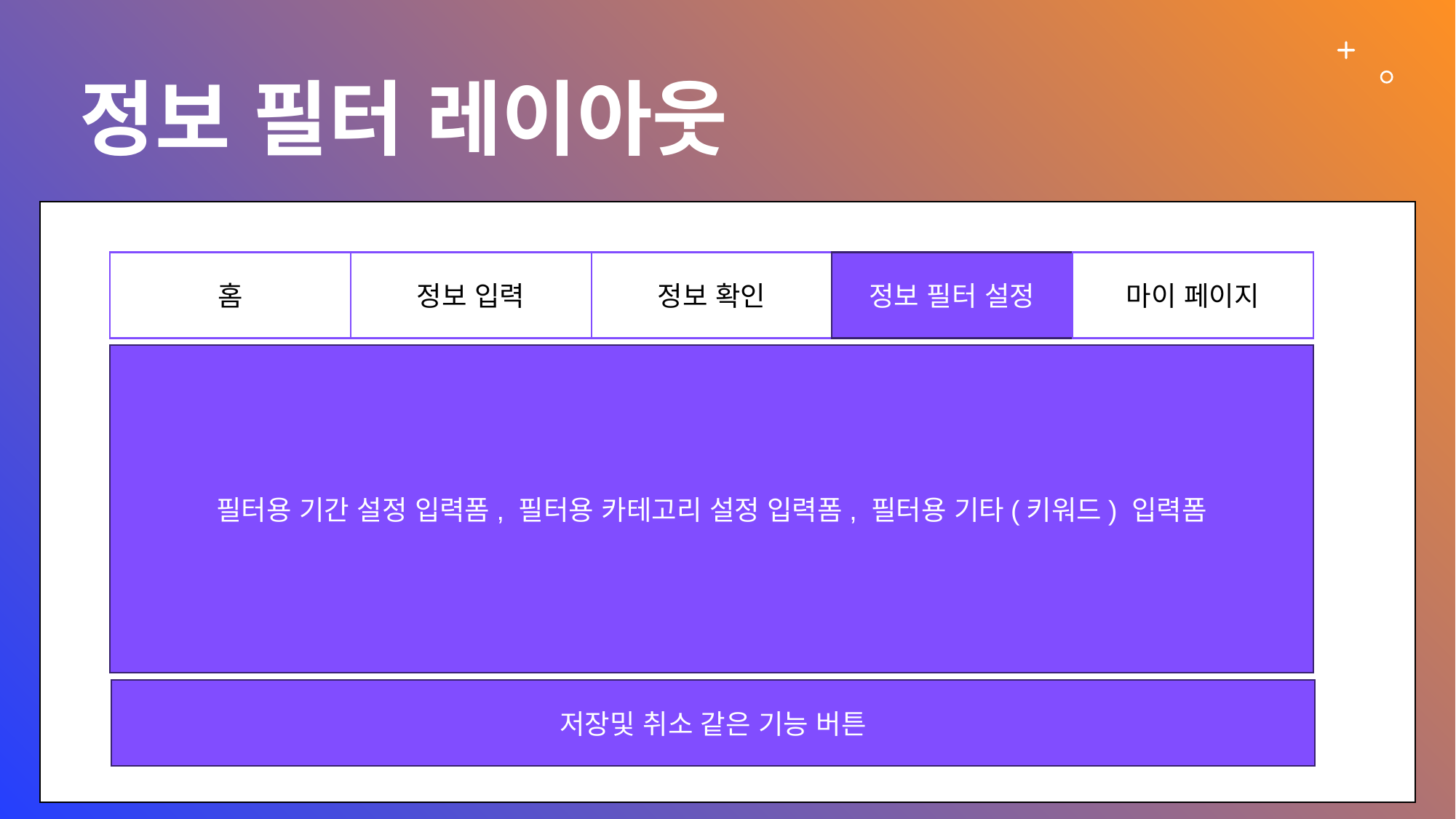

# 정보 필터 레이아웃

홈
정보 입력
정보 확인
정보 필터 설정
마이 페이지
필터용 기간 설정 입력폼, 필터용 카테고리 설정 입력폼, 필터용 기타(키워드) 입력폼
저장및 취소 같은 기능 버튼